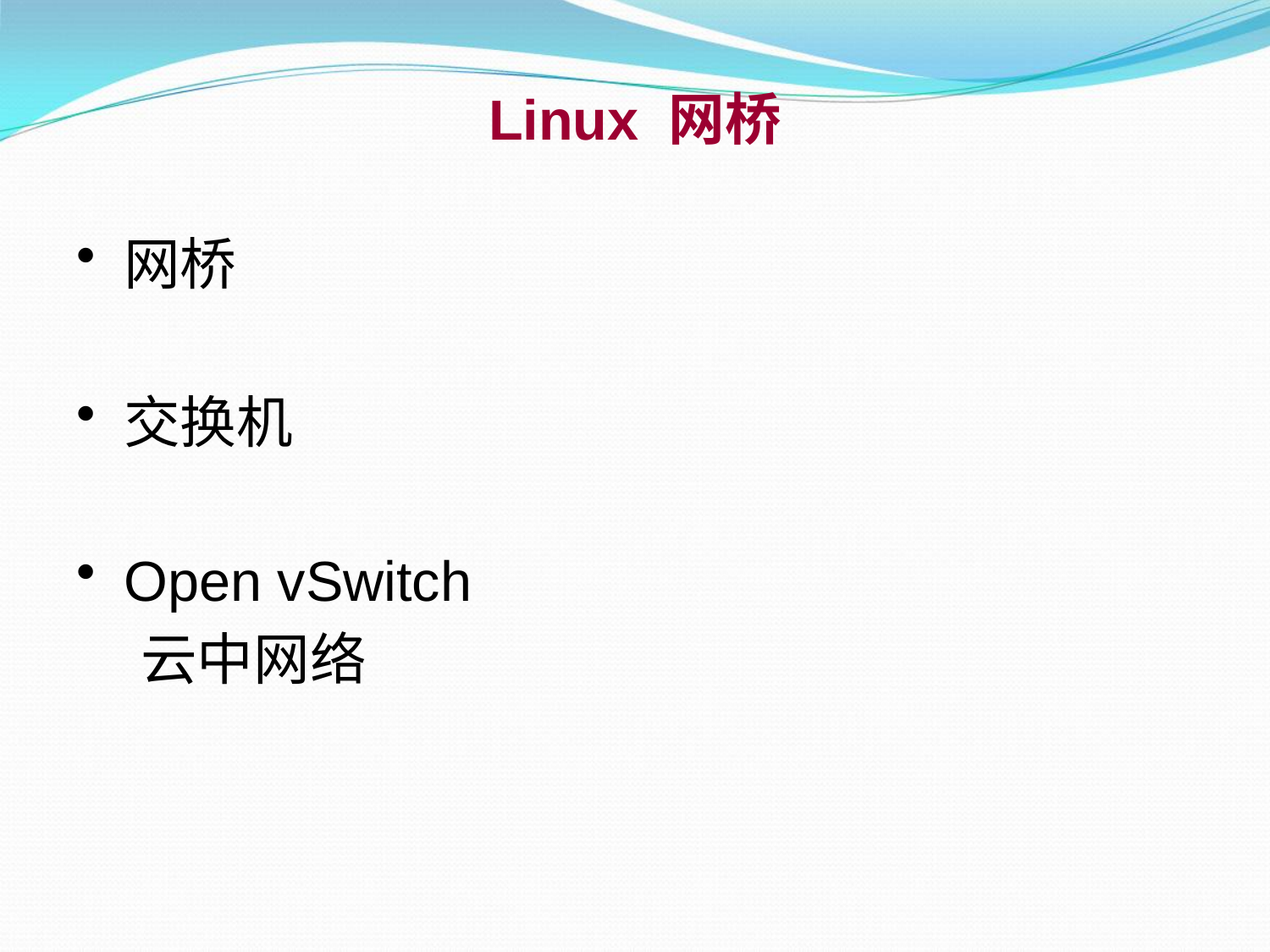

# Linux 网桥
网桥

交换机

Open vSwitch
    云中网络